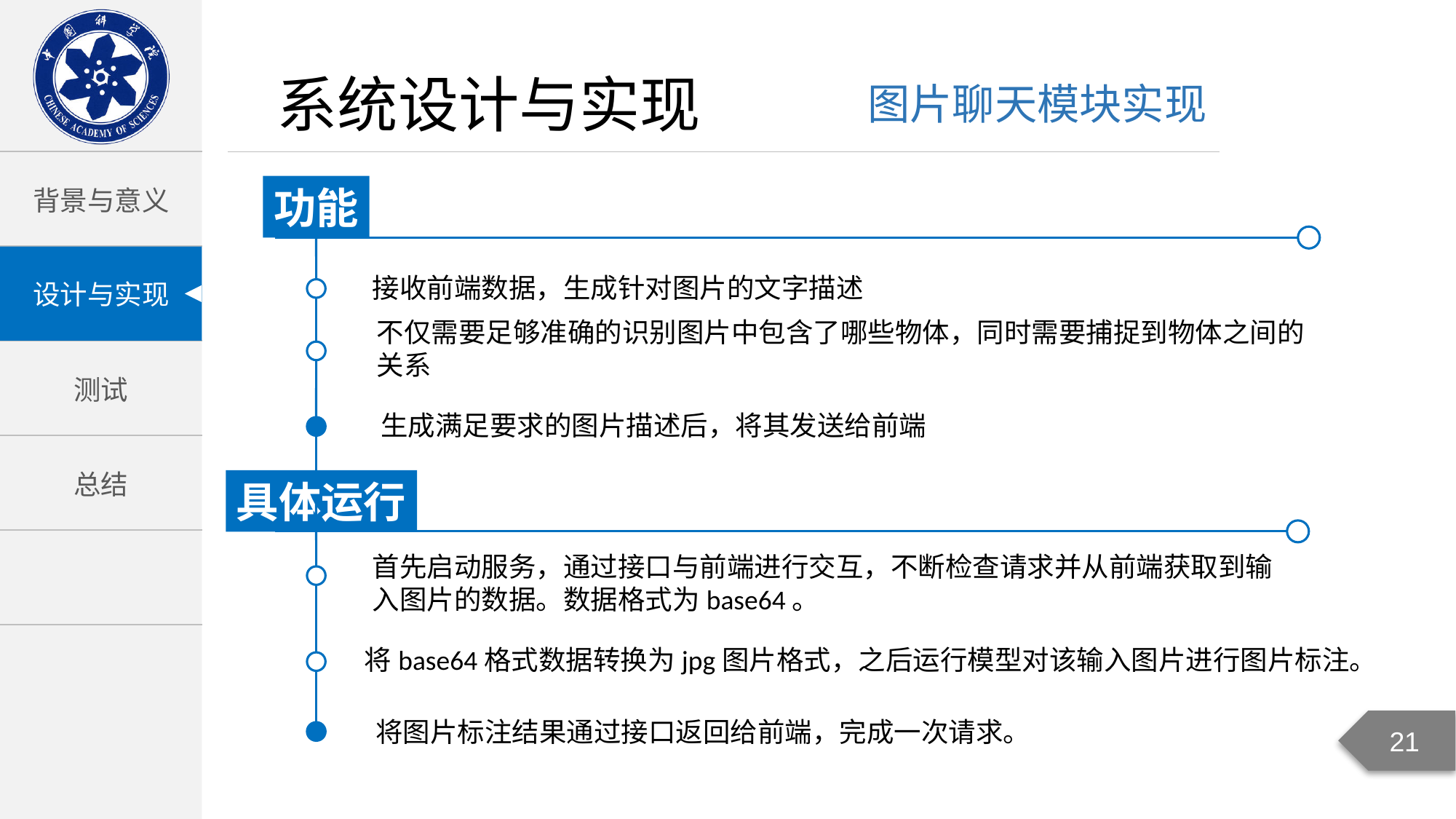

功能

接收前端数据，生成针对图片的文字描述

不仅需要足够准确的识别图片中包含了哪些物体，同时需要捕捉到物体之间的关系

生成满足要求的图片描述后，将其发送给前端

具体运行

首先启动服务，通过接口与前端进行交互，不断检查请求并从前端获取到输入图片的数据。数据格式为base64。

将base64格式数据转换为jpg图片格式，之后运行模型对该输入图片进行图片标注。

将图片标注结果通过接口返回给前端，完成一次请求。